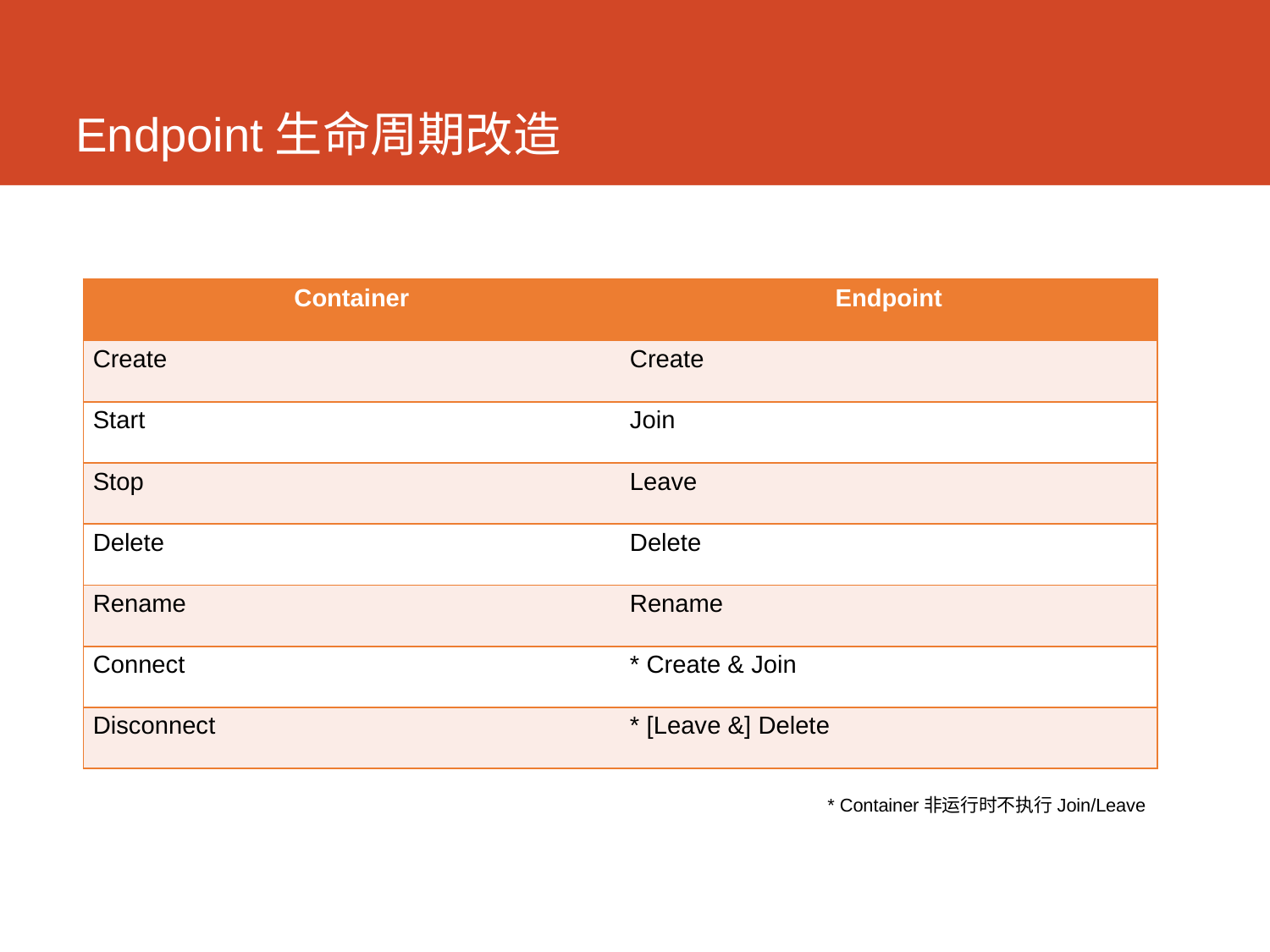

# Endpoint生命周期改造
| Container | Endpoint |
| --- | --- |
| Create | Create |
| Start | Join |
| Stop | Leave |
| Delete | Delete |
| Rename | Rename |
| Connect | \* Create & Join |
| Disconnect | \* [Leave &] Delete |
* Container非运行时不执行Join/Leave